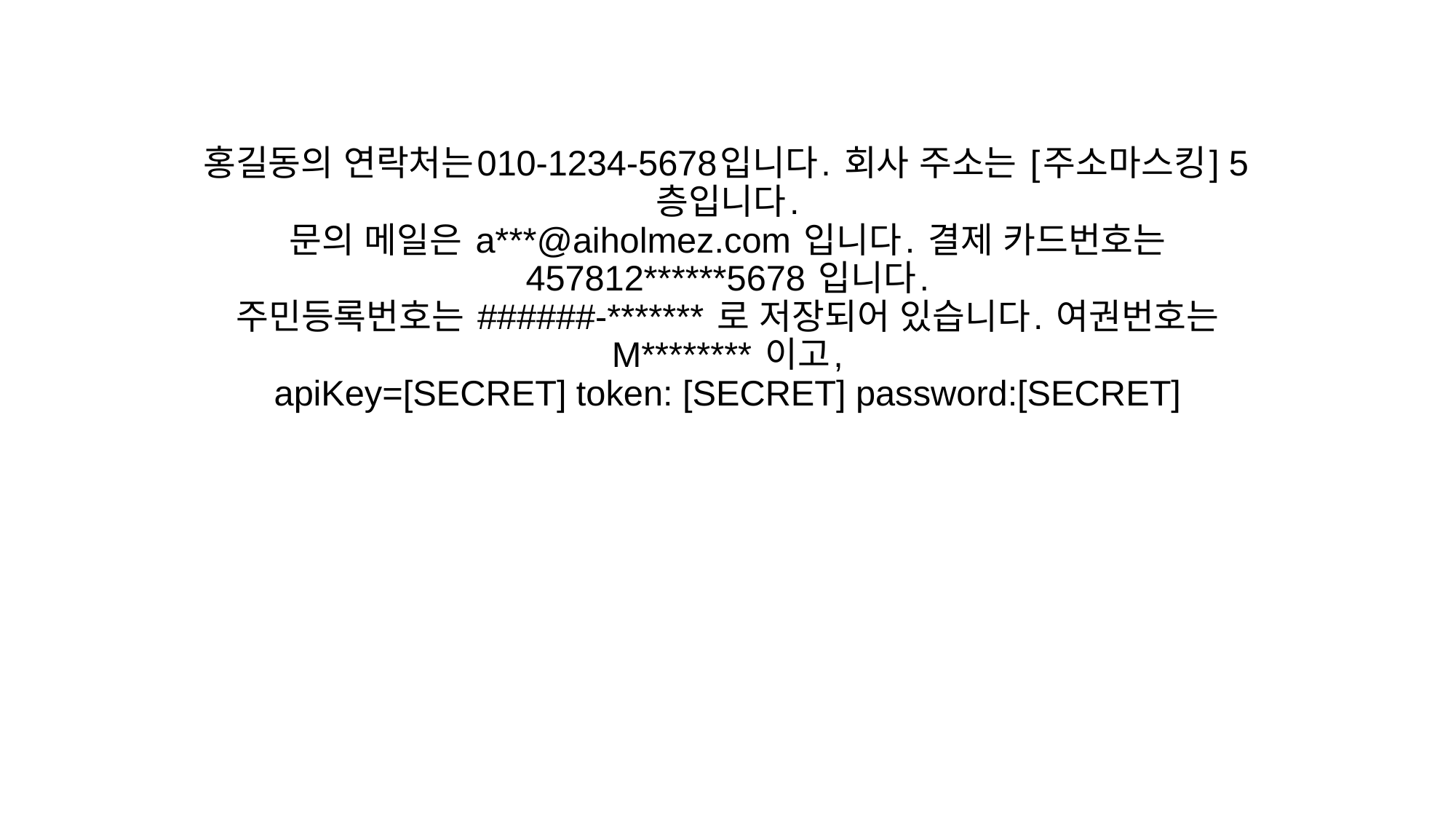

# 홍길동의 연락처는010-1234-5678입니다. 회사 주소는 [주소마스킹] 5층입니다. 문의 메일은 a***@aiholmez.com 입니다. 결제 카드번호는 457812******5678 입니다. 주민등록번호는 ######-******* 로 저장되어 있습니다. 여권번호는 M******** 이고, apiKey=[SECRET] token: [SECRET] password:[SECRET]